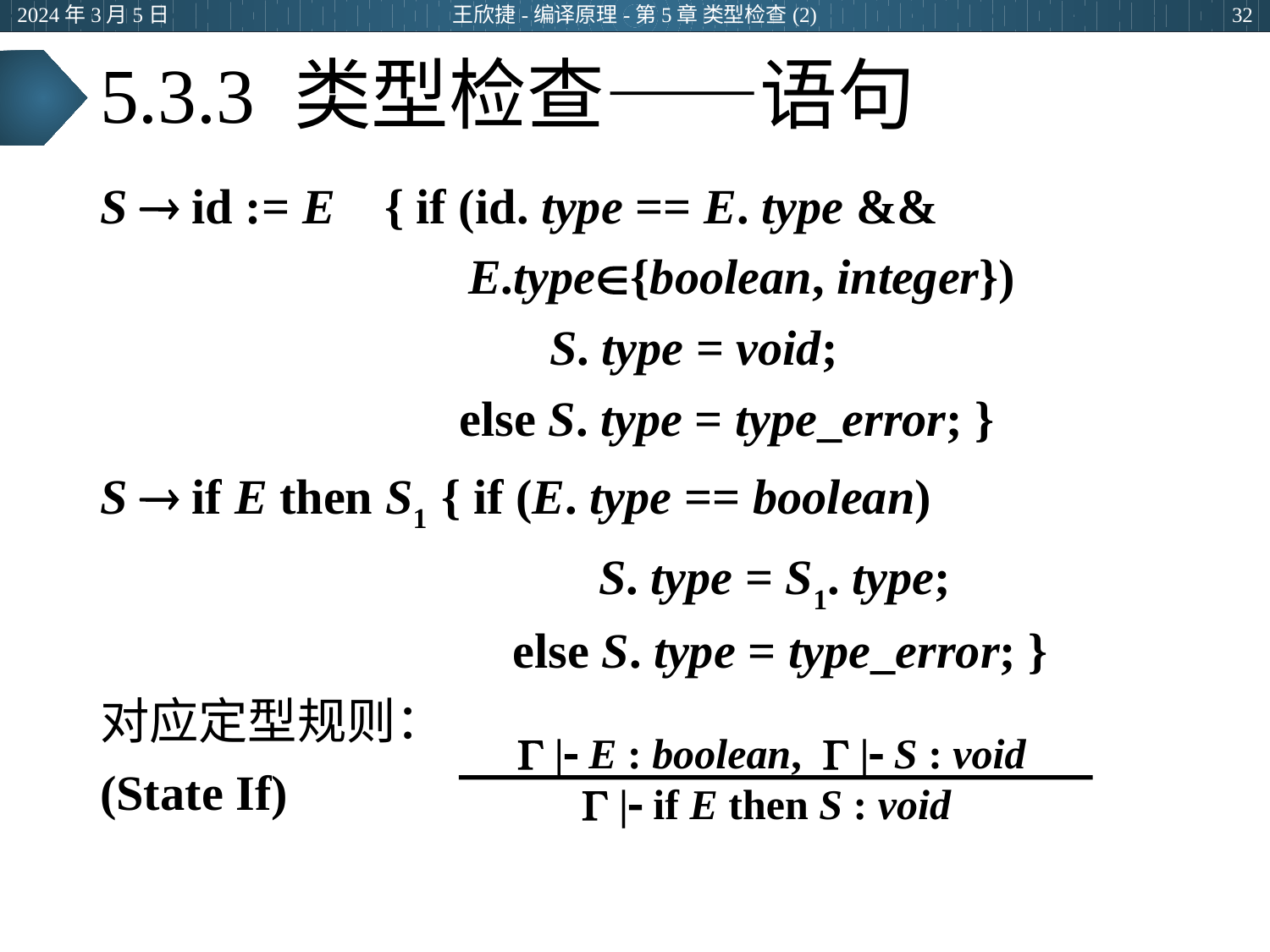

2024年3月5日
王欣捷-编译原理-第5章 类型检查(2)
32
# 5.3.3 类型检查——语句
S → id := E    { if (id. type == E. type &&
                              E.type∈{boolean, integer})
				   S. type = void;
			      else S. type = type_error; }
S → if E then S1  { if (E. type == boolean)
				       S. type = S1. type;
				else S. type = type_error; }
对应定型规则：
(State If)

 Γ |− E : boolean,  Γ |− S : void
Γ |− if E then S : void